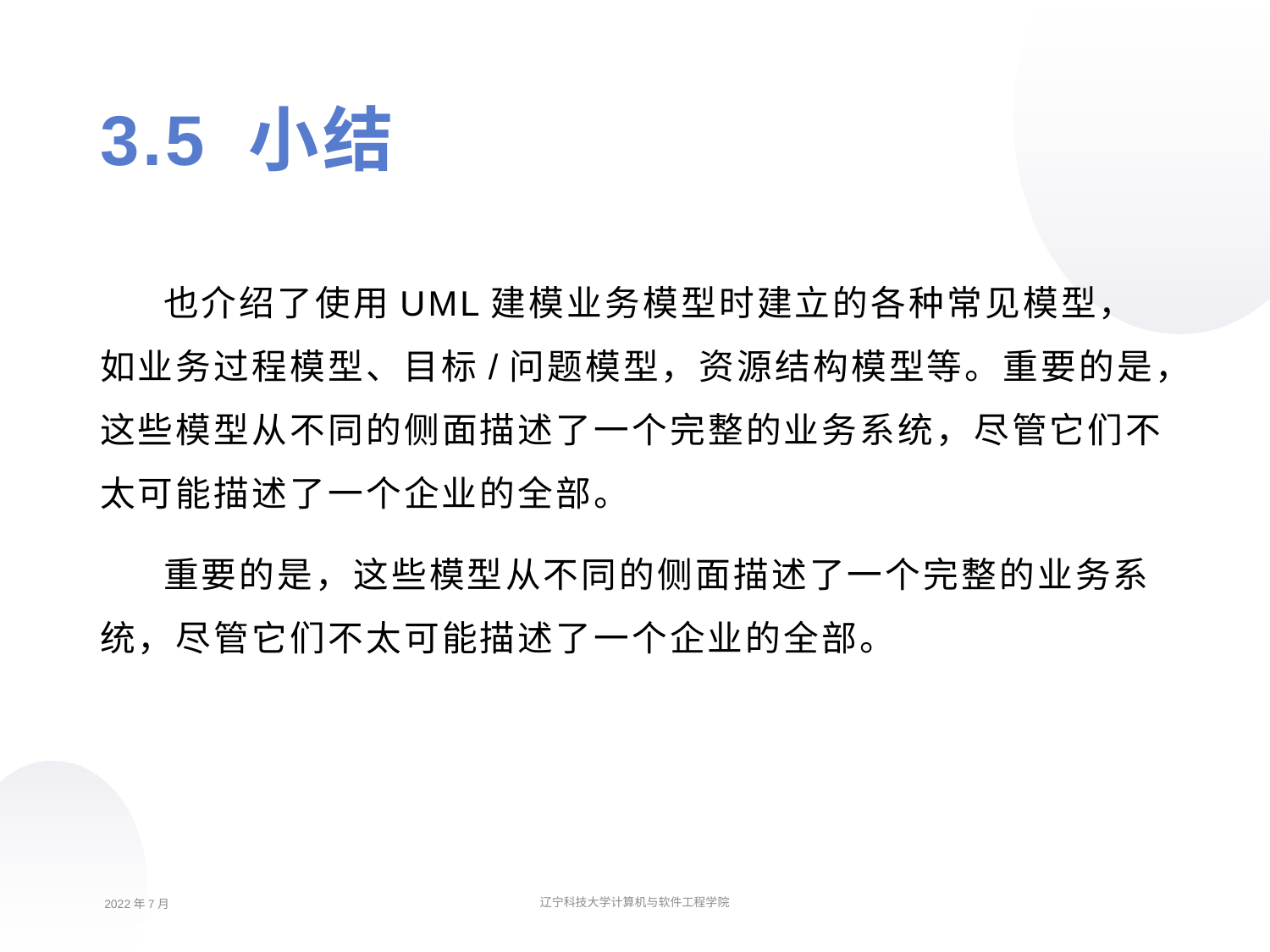

3.5 小结
也介绍了使用UML建模业务模型时建立的各种常见模型，如业务过程模型、目标/问题模型，资源结构模型等。重要的是，这些模型从不同的侧面描述了一个完整的业务系统，尽管它们不太可能描述了一个企业的全部。
重要的是，这些模型从不同的侧面描述了一个完整的业务系统，尽管它们不太可能描述了一个企业的全部。

2022年7月
辽宁科技大学计算机与软件工程学院
126